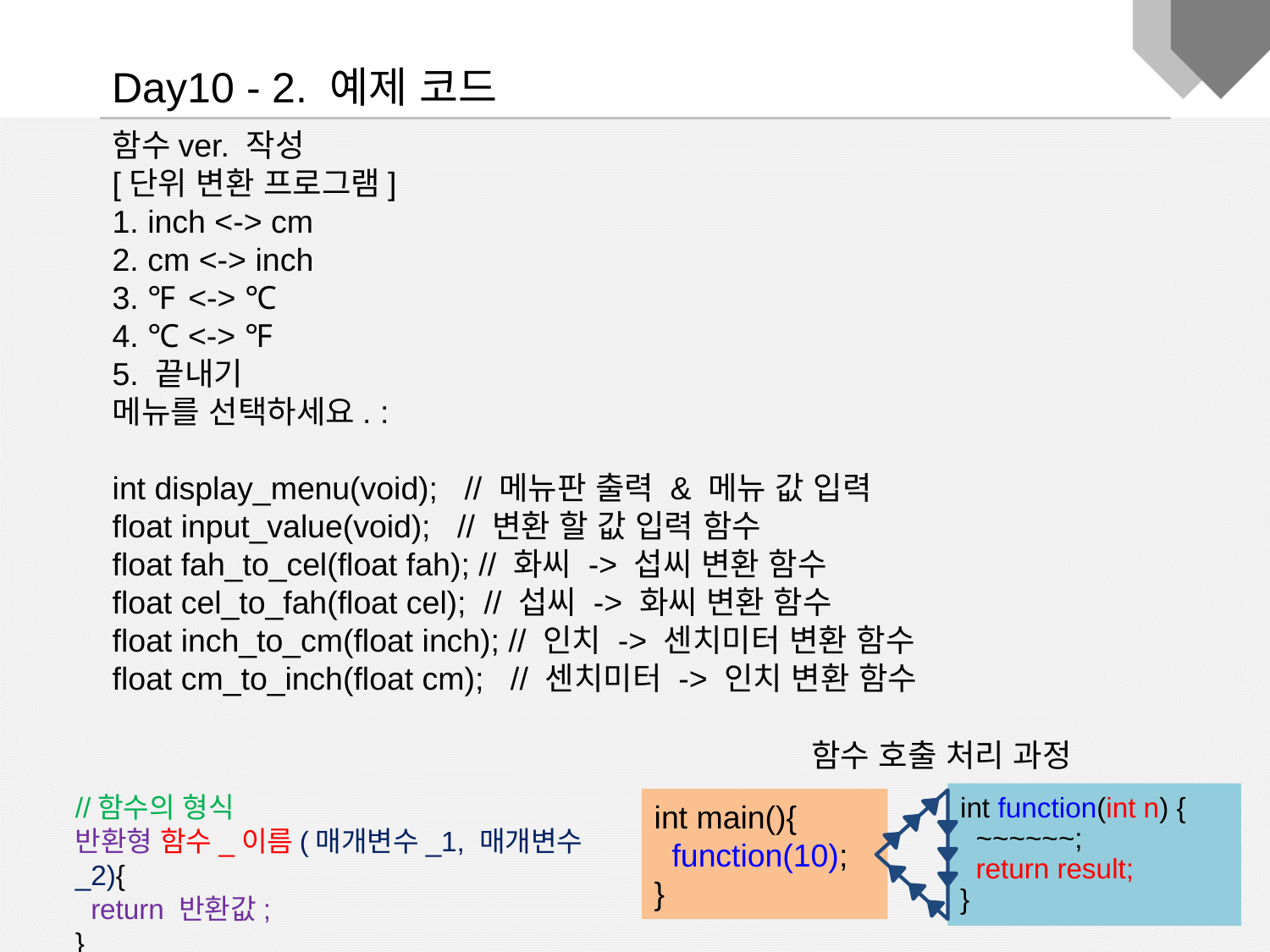

Day10 - 2. 예제 코드
함수ver. 작성
[단위 변환 프로그램]
1. inch <-> cm
2. cm <-> inch
3. ℉ <-> ℃
4. ℃ <-> ℉
5. 끝내기
메뉴를 선택하세요. :

int display_menu(void);   // 메뉴판 출력 & 메뉴 값 입력
float input_value(void);   // 변환 할 값 입력 함수
float fah_to_cel(float fah); // 화씨 -> 섭씨 변환 함수
float cel_to_fah(float cel);  // 섭씨 -> 화씨 변환 함수
float inch_to_cm(float inch); // 인치 -> 센치미터 변환 함수
float cm_to_inch(float cm);   // 센치미터 -> 인치 변환 함수
함수 호출 처리 과정
//함수의 형식
반환형 함수_이름(매개변수_1, 매개변수_2){
  return 반환값;
}
int function(int n) {
  ~~~~~~;
  return result;
}
int main(){
  function(10);
}